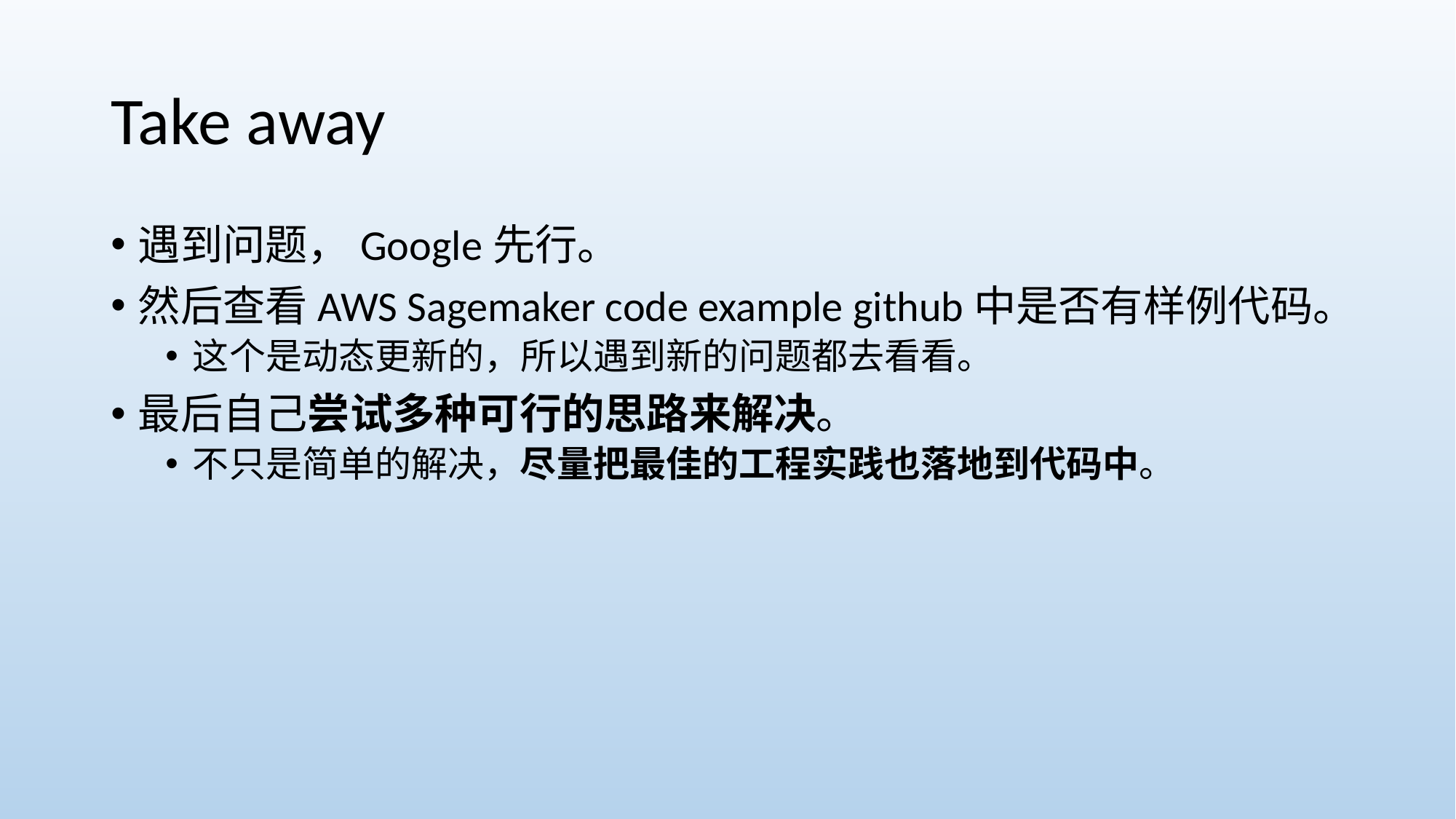

# Take away
遇到问题，Google先行。
然后查看AWS Sagemaker code example github中是否有样例代码。
这个是动态更新的，所以遇到新的问题都去看看。
最后自己尝试多种可行的思路来解决。
不只是简单的解决，尽量把最佳的工程实践也落地到代码中。